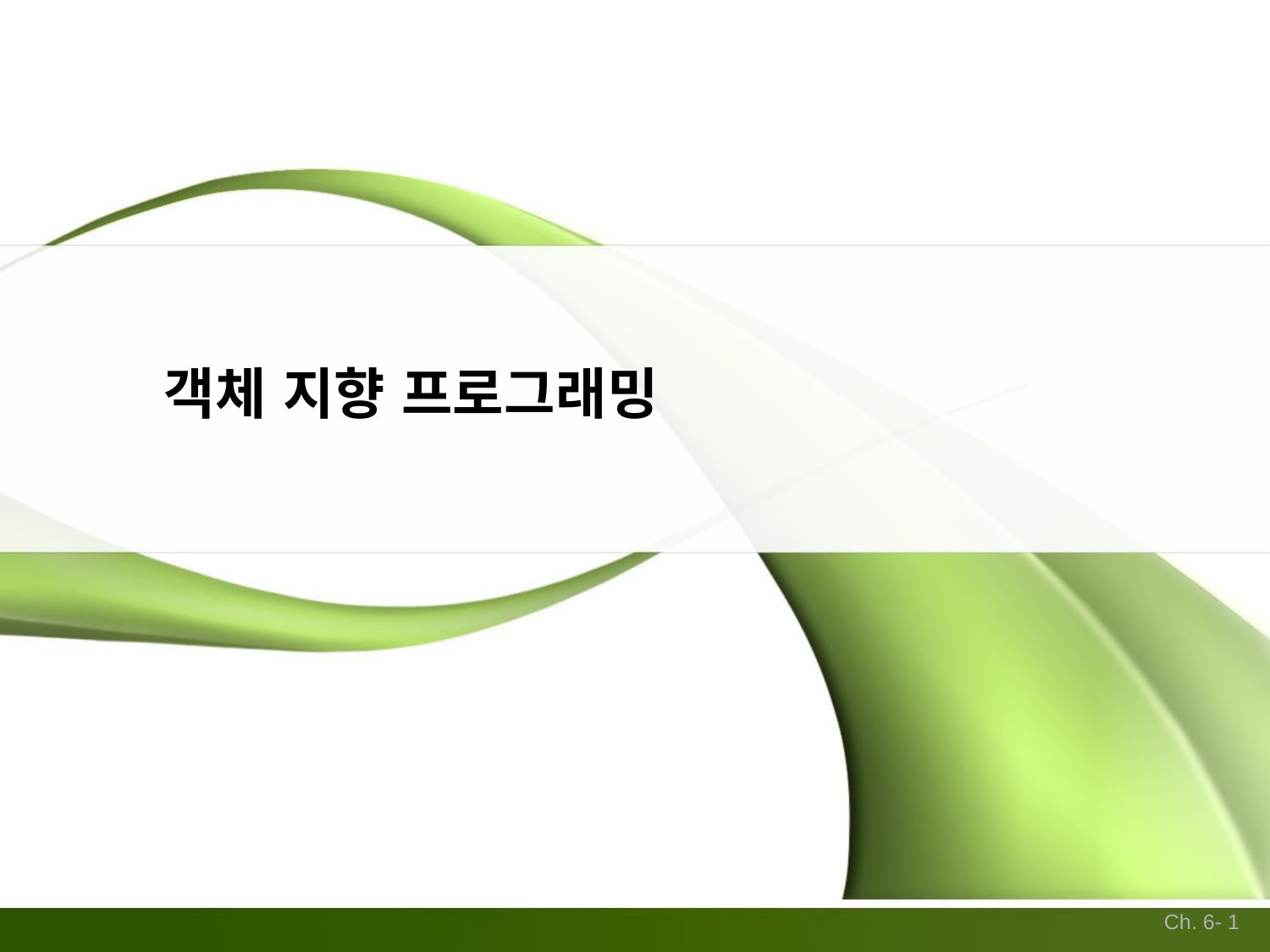

# 객체 지향 프로그래밍
Ch. 6- 1